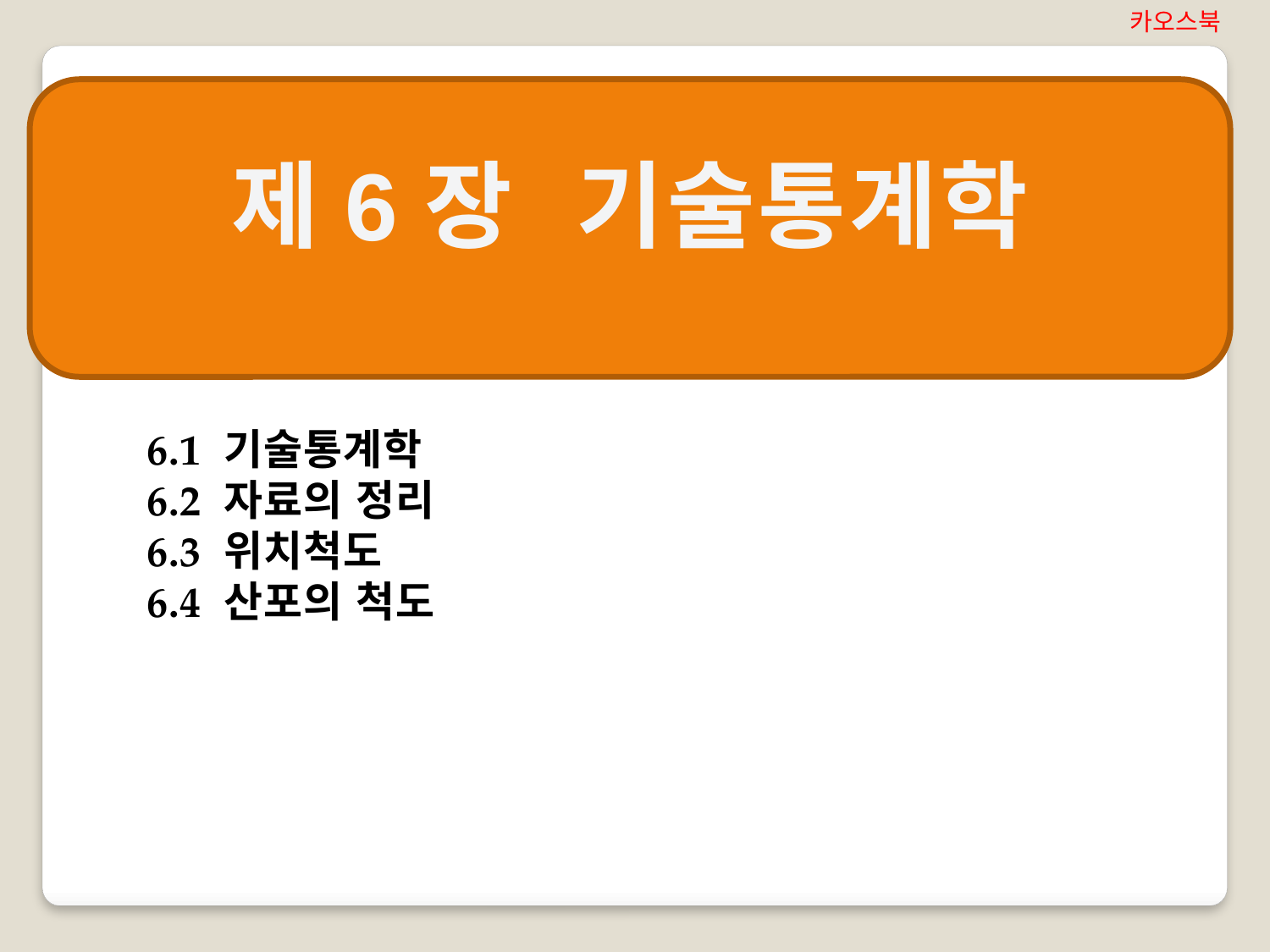

카오스북

제6장  기술통계학
6.1 기술통계학
6.2 자료의 정리
6.3 위치척도
6.4 산포의 척도